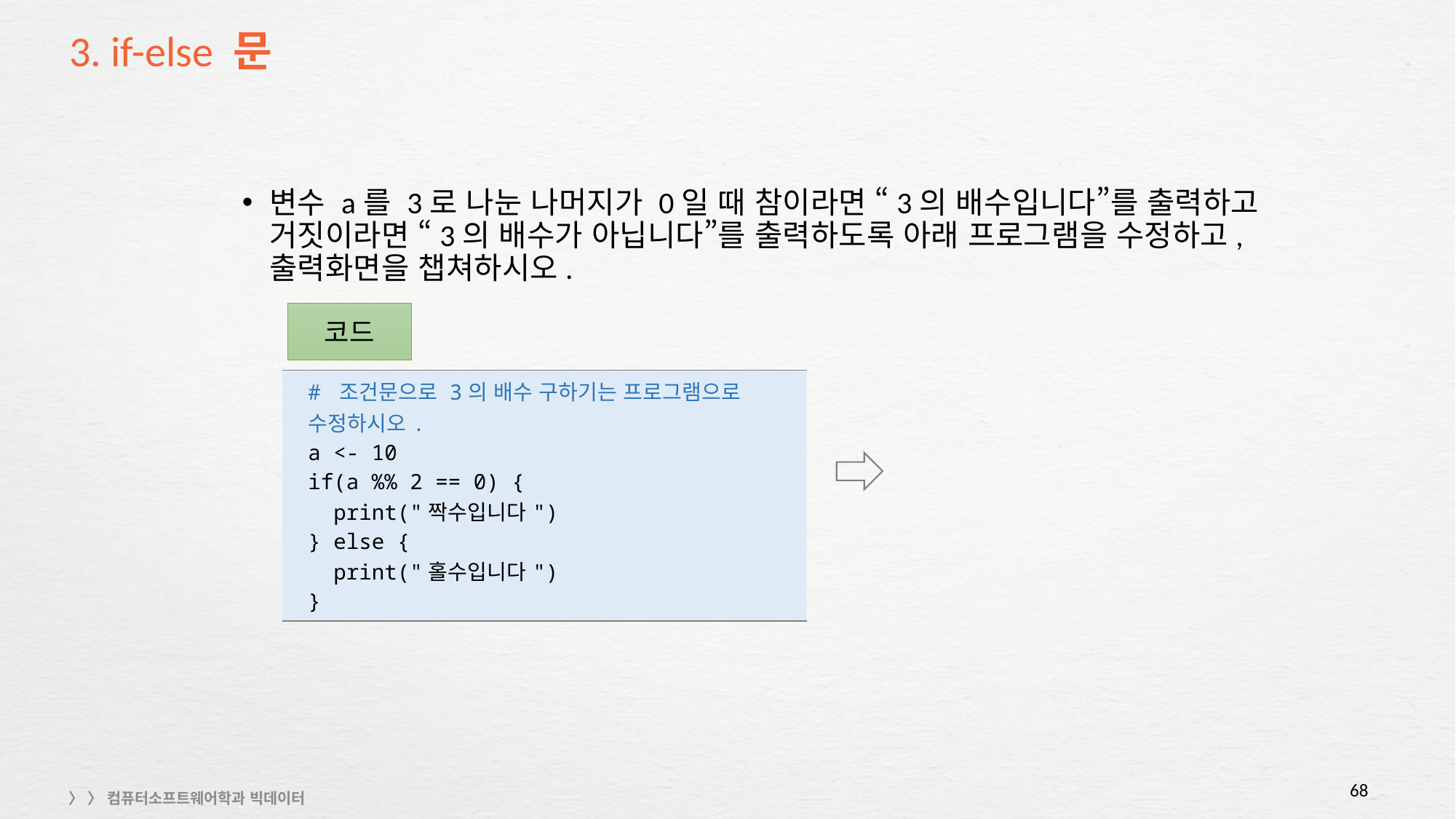

# 3. if-else 문

변수 a를 3로 나눈 나머지가 0일 때 참이라면 “3의 배수입니다”를 출력하고 거짓이라면 “3의 배수가 아닙니다”를 출력하도록 아래 프로그램을 수정하고, 출력화면을 챕쳐하시오.
코드
| # 조건문으로 3의 배수 구하기는 프로그램으로 수정하시오. a <- 10 if(a %% 2 == 0) { print("짝수입니다") } else { print("홀수입니다") } |
| --- |

68
〉 〉 컴퓨터소프트웨어학과 빅데이터